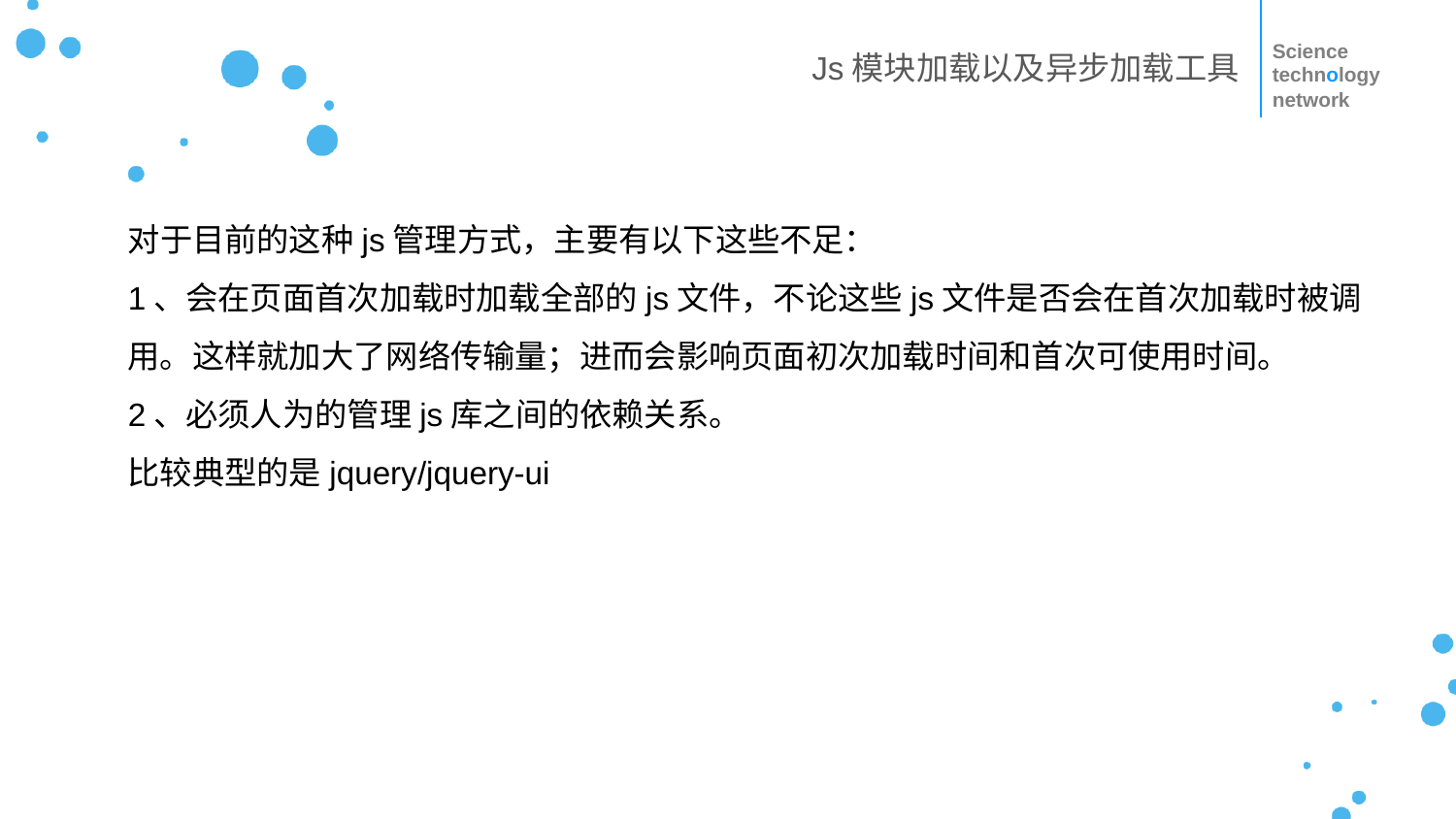

Science
technology
network
Js模块加载以及异步加载工具
PPT模板下载：www.1ppt.com/moban/     行业PPT模板：www.1ppt.com/hangye/
节日PPT模板：www.1ppt.com/jieri/           PPT素材下载：www.1ppt.com/sucai/
PPT背景图片：www.1ppt.com/beijing/      PPT图表下载：www.1ppt.com/tubiao/
优秀PPT下载：www.1ppt.com/xiazai/        PPT教程： www.1ppt.com/powerpoint/
Word教程： www.1ppt.com/word/              Excel教程：www.1ppt.com/excel/
资料下载：www.1ppt.com/ziliao/                PPT课件下载：www.1ppt.com/kejian/
范文下载：www.1ppt.com/fanwen/             试卷下载：www.1ppt.com/shiti/
教案下载：www.1ppt.com/jiaoan/        PPT论坛：www.1ppt.cn

对于目前的这种js管理方式，主要有以下这些不足：
1、会在页面首次加载时加载全部的js文件，不论这些js文件是否会在首次加载时被调用。这样就加大了网络传输量；进而会影响页面初次加载时间和首次可使用时间。
2、必须人为的管理js库之间的依赖关系。
比较典型的是jquery/jquery-ui